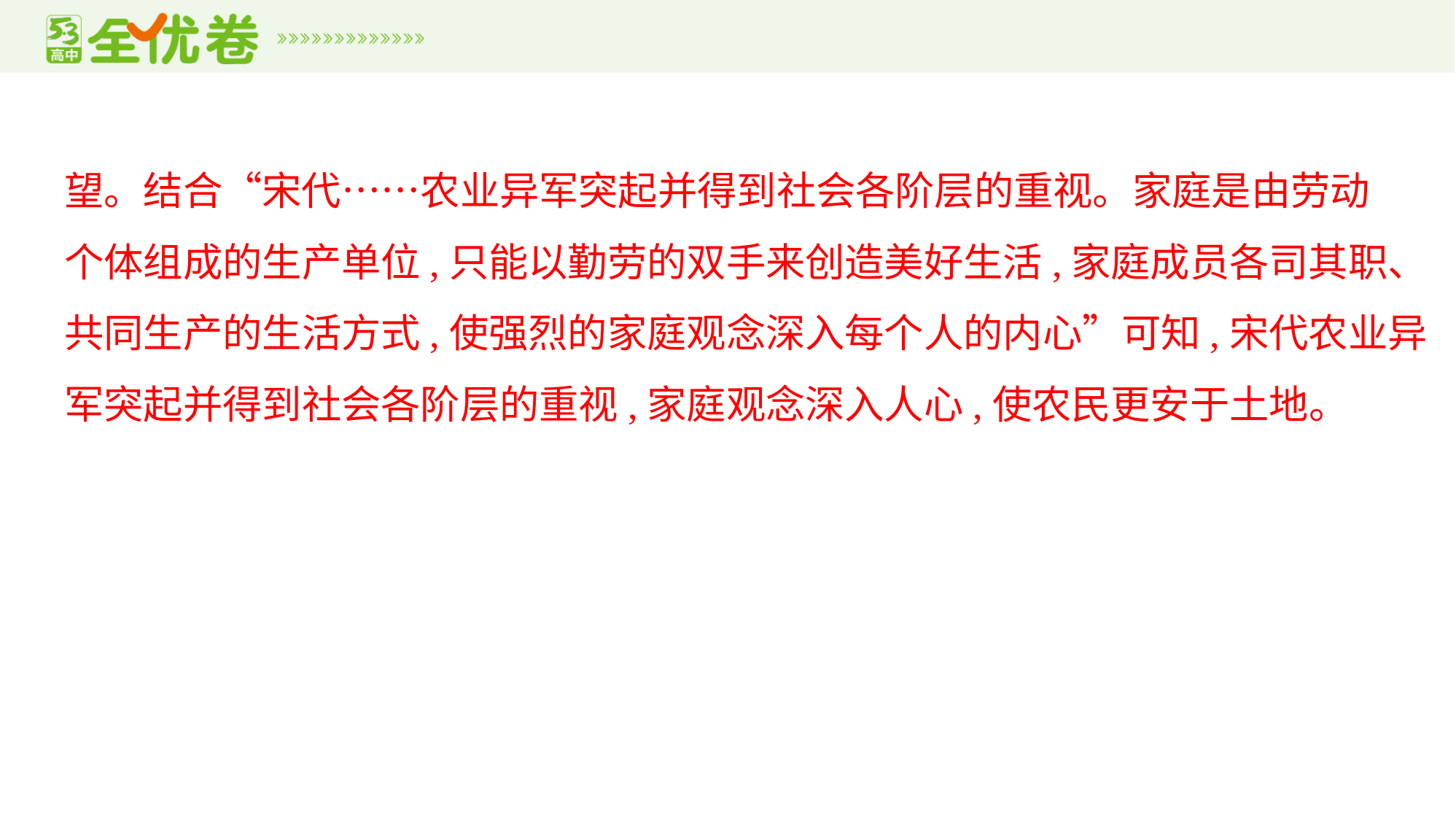

望。结合“宋代……农业异军突起并得到社会各阶层的重视。家庭是由劳动
个体组成的生产单位,只能以勤劳的双手来创造美好生活,家庭成员各司其职、
共同生产的生活方式,使强烈的家庭观念深入每个人的内心”可知,宋代农业异
军突起并得到社会各阶层的重视,家庭观念深入人心,使农民更安于土地。